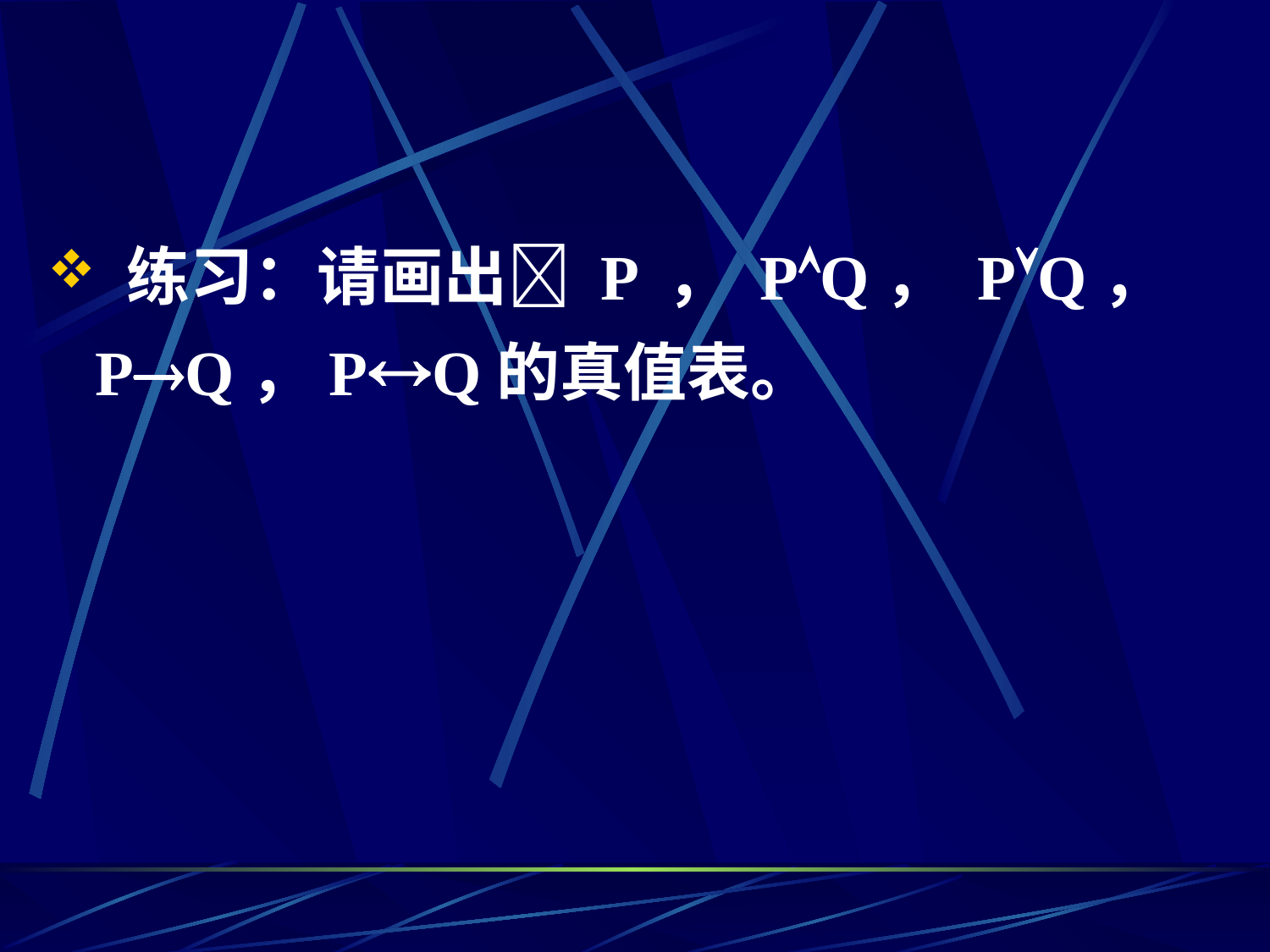

#
 练习：请画出¬ P ， P∧Q， P∨Q， P→Q，P↔Q的真值表。
22